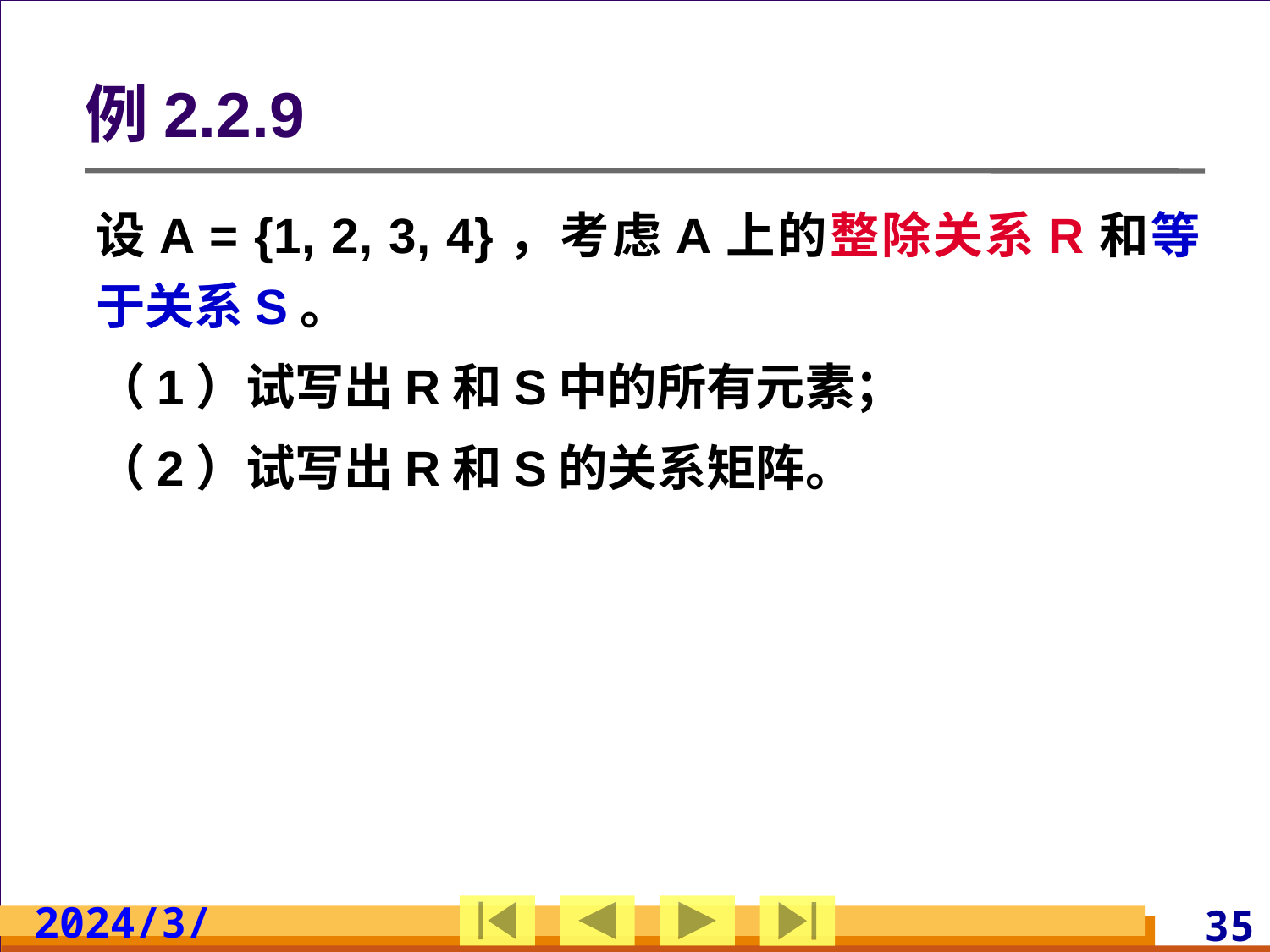

# 例2.2.9
设A = {1, 2, 3, 4}，考虑A上的整除关系R和等于关系S。
（1）试写出R和S中的所有元素；
（2）试写出R和S的关系矩阵。

2024/3/10